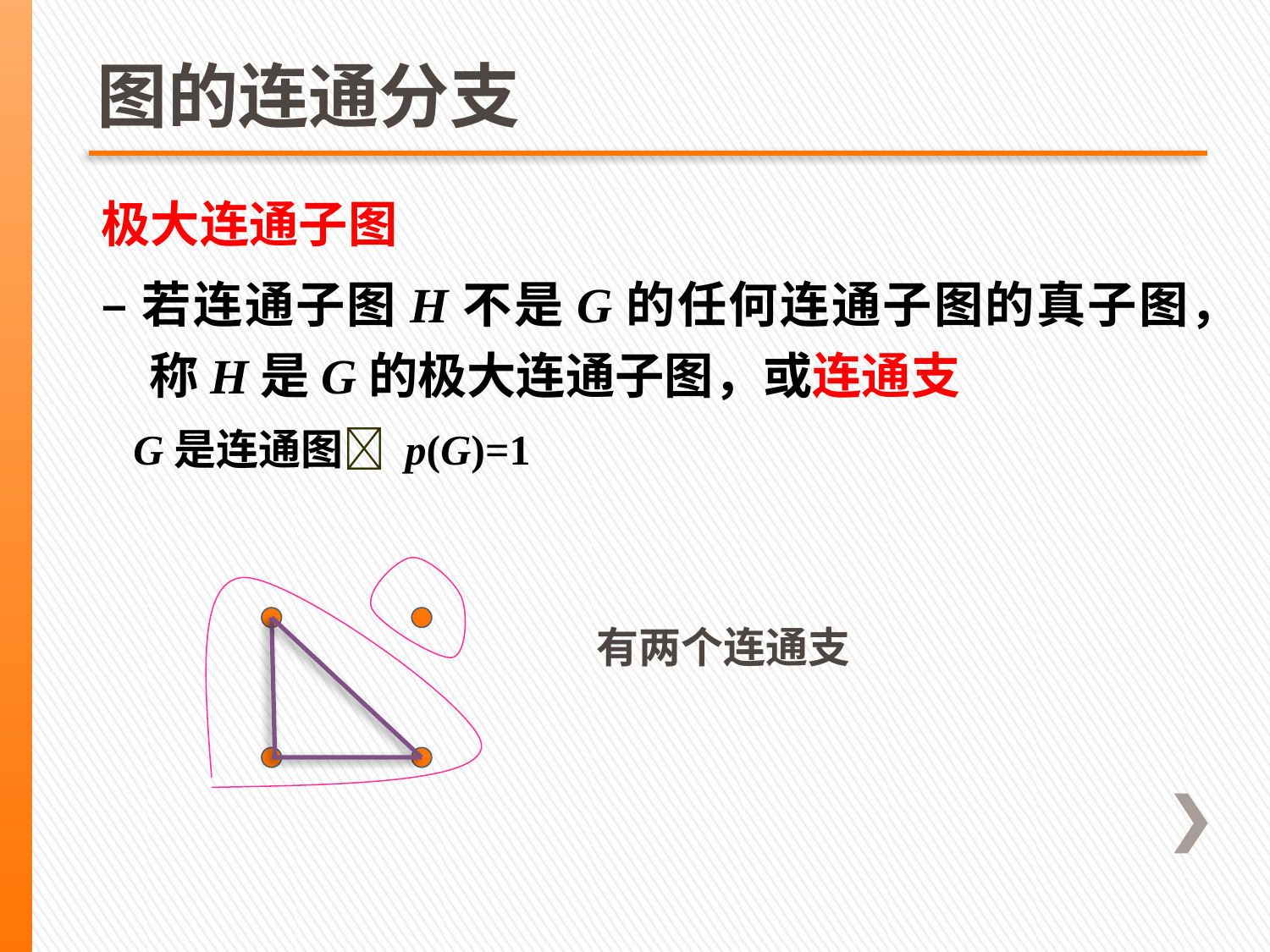

# 图的连通分支
极大连通子图
–若连通子图H不是G的任何连通子图的真子图，称H是G的极大连通子图，或连通支
   G是连通图⇔ p(G)=1

有两个连通支